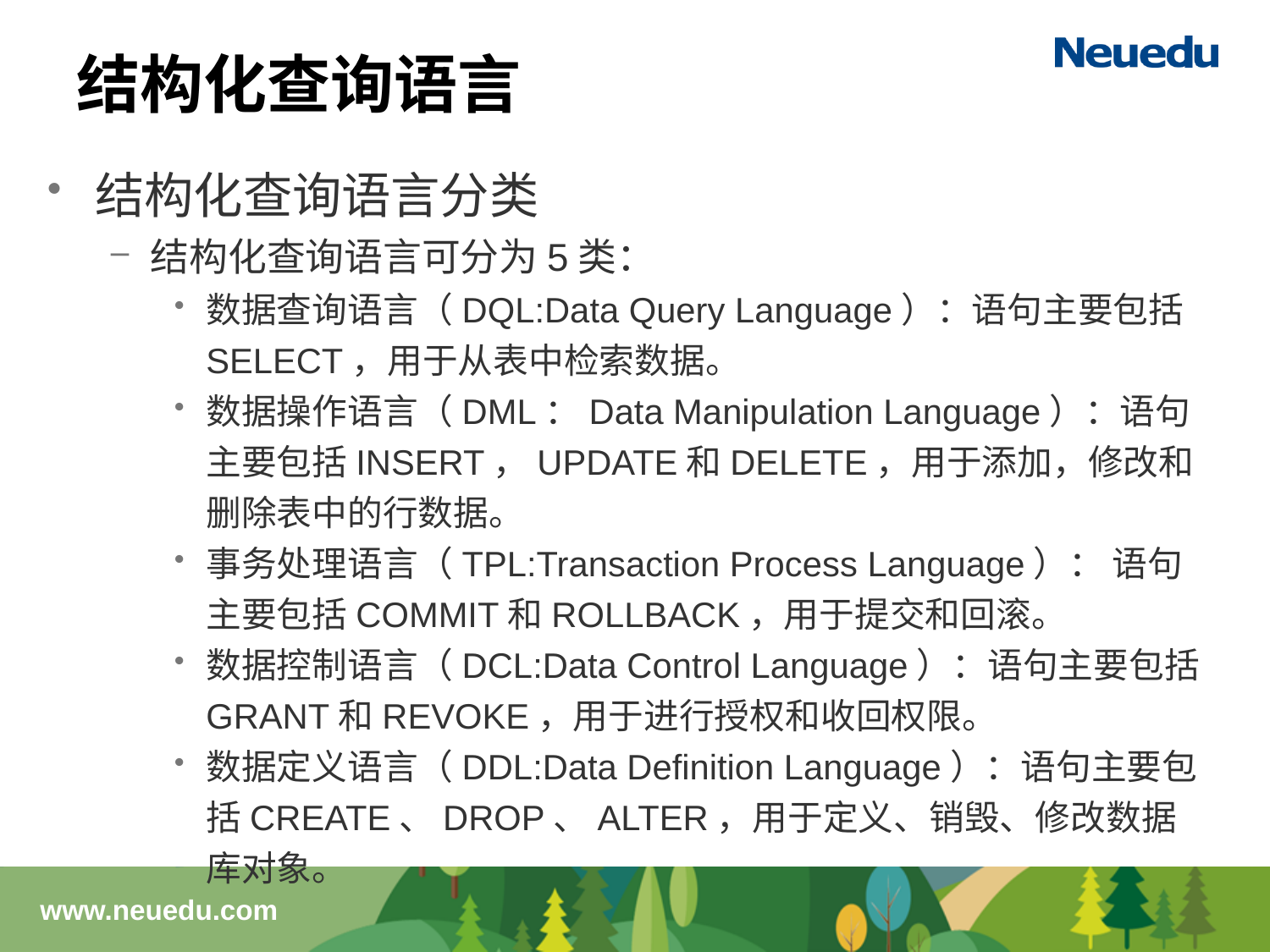

# 结构化查询语言
结构化查询语言分类
结构化查询语言可分为5类：
数据查询语言（DQL:Data Query Language）：语句主要包括SELECT，用于从表中检索数据。
数据操作语言（DML：Data Manipulation Language）：语句主要包括INSERT，UPDATE和DELETE，用于添加，修改和删除表中的行数据。
事务处理语言（TPL:Transaction Process Language）： 语句主要包括COMMIT和ROLLBACK，用于提交和回滚。
数据控制语言（DCL:Data Control Language）：语句主要包括GRANT和REVOKE，用于进行授权和收回权限。
数据定义语言（DDL:Data Definition Language）：语句主要包括CREATE、DROP、ALTER，用于定义、销毁、修改数据库对象。